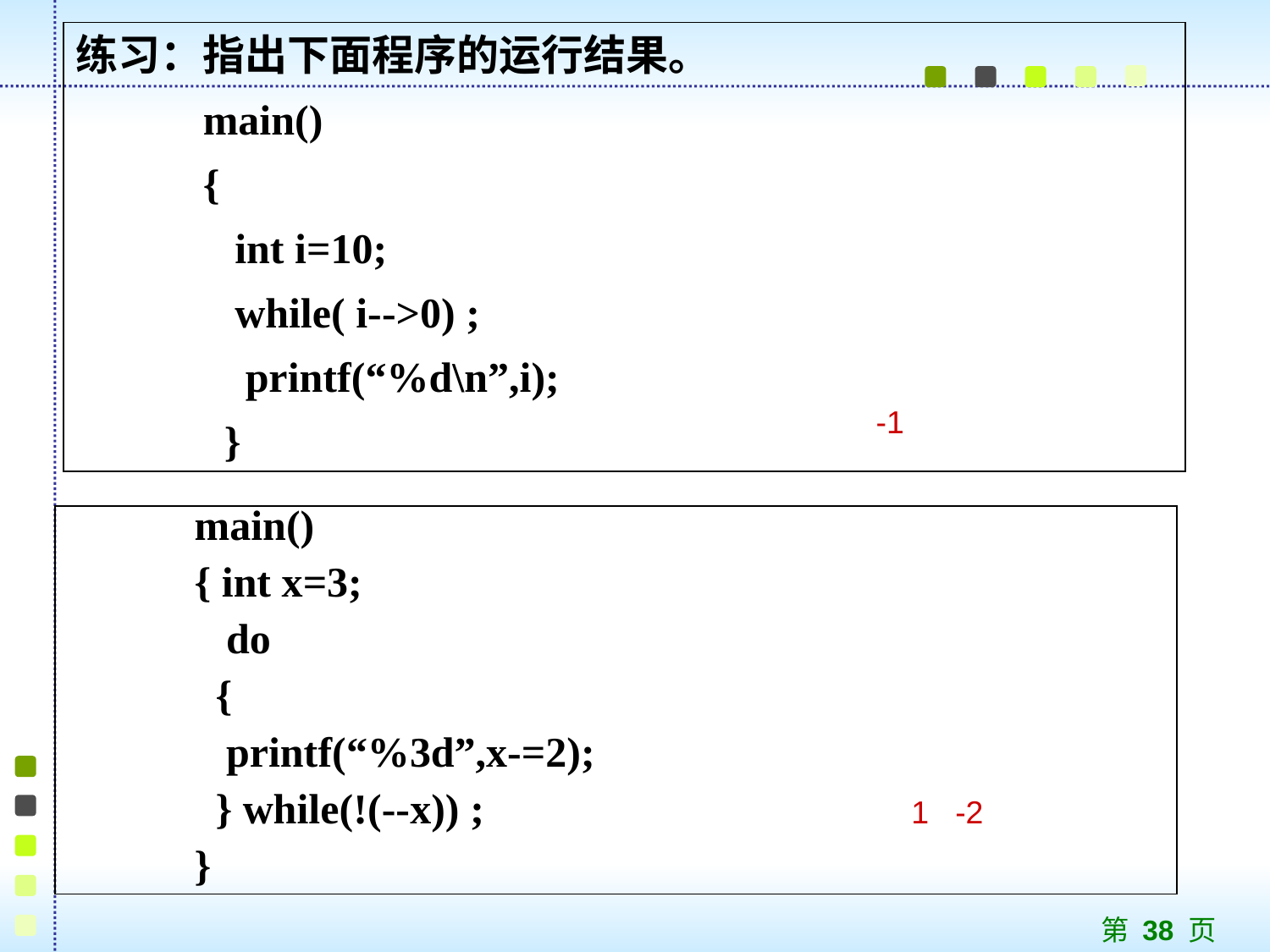

练习：指出下面程序的运行结果。
            main()
            {
               int i=10;
               while( i-->0) ;
                printf(“%d\n”,i);
              }
-1
            main()
            { int x=3;
               do
              {
               printf(“%3d”,x-=2);
              } while(!(--x)) ;
            }
1   -2
第 38 页